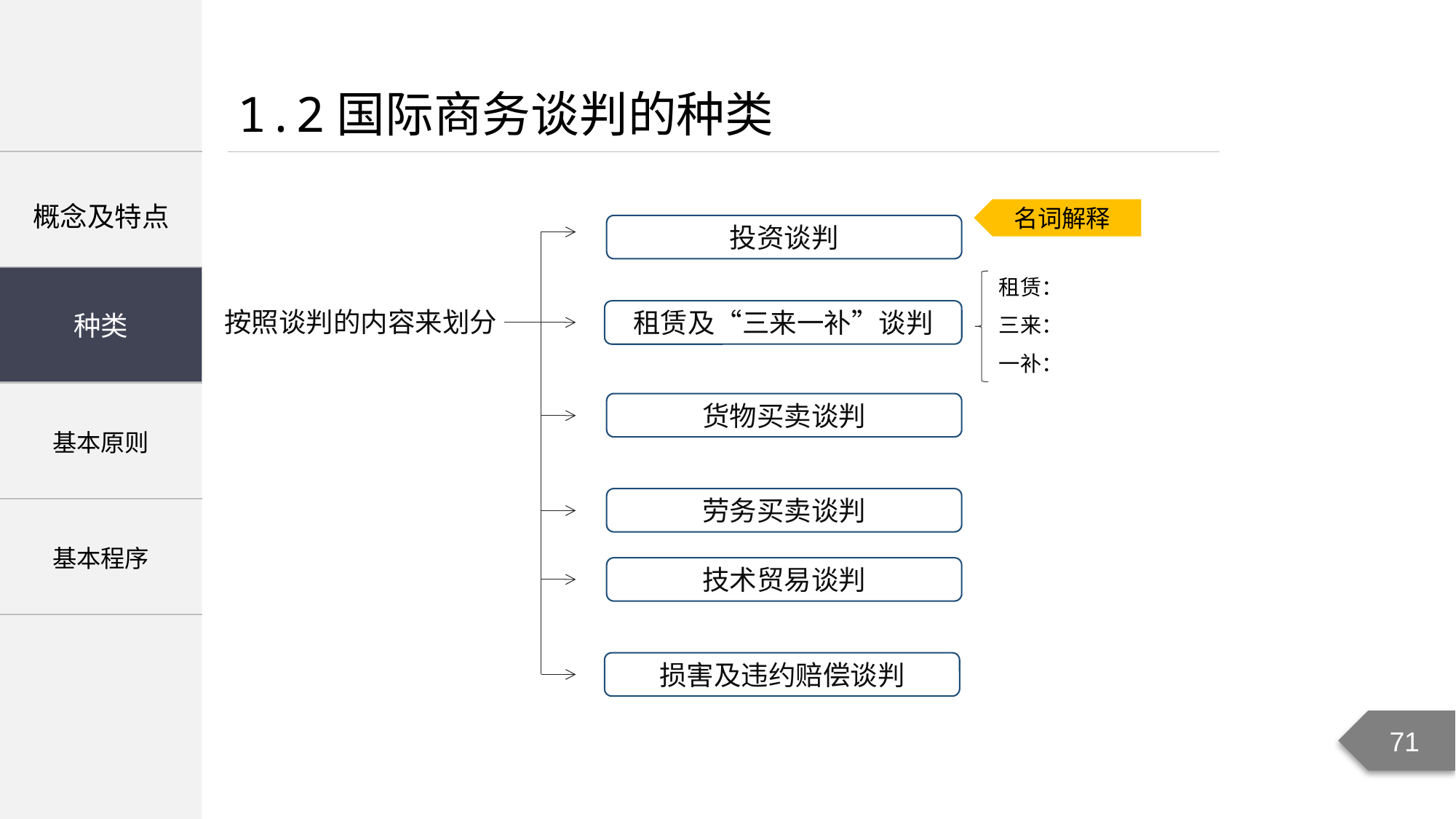

1.2国际商务谈判的种类
| 概念及特点 |
| --- |
|  |
| 基本原则 |
| 基本程序 |
名词解释
投资谈判

租赁：
三来：
一补：
种类

按照谈判的内容来划分
租赁及“三来一补”谈判
货物买卖谈判
劳务买卖谈判
技术贸易谈判
损害及违约赔偿谈判
71